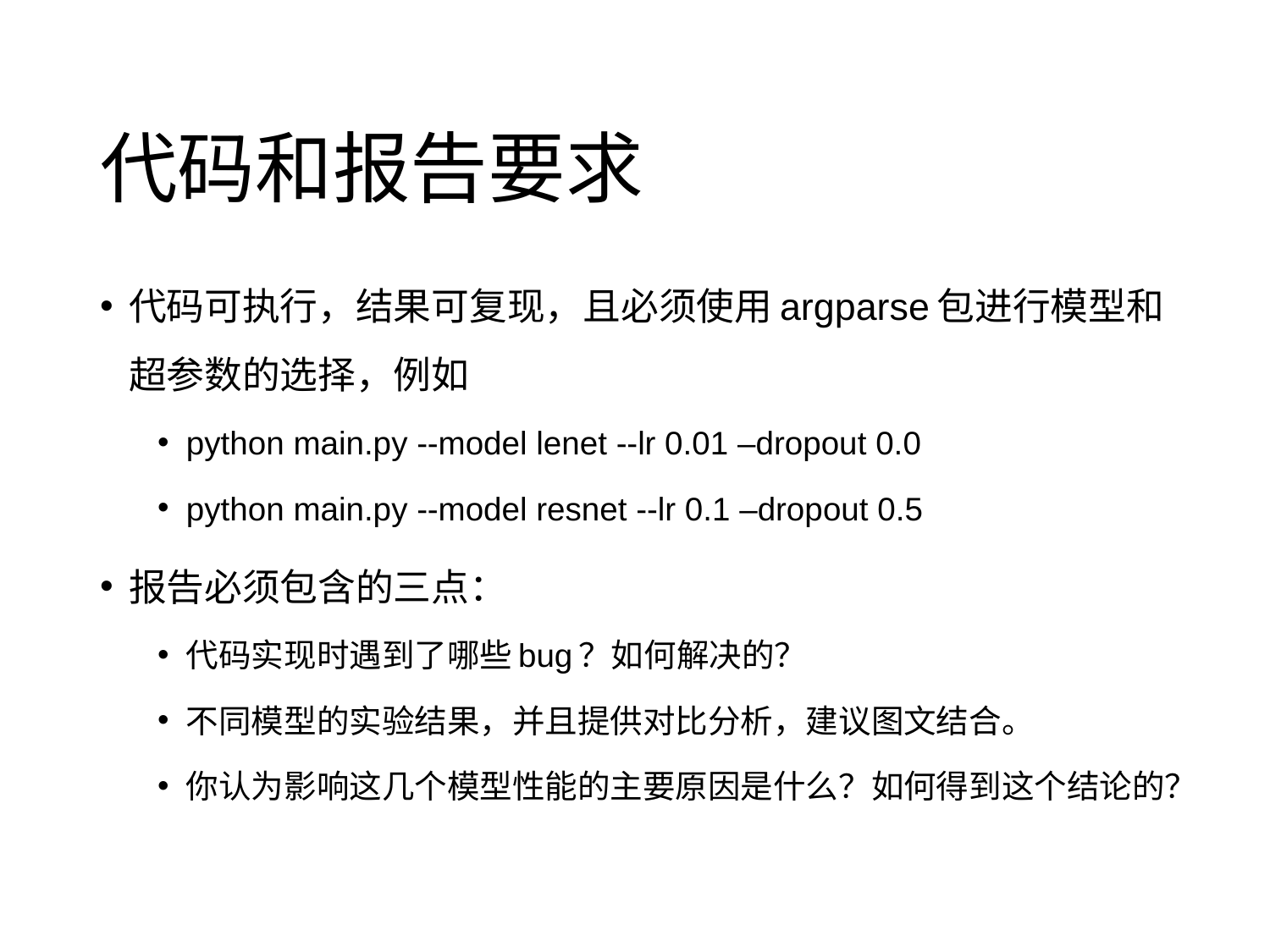

# 代码和报告要求
代码可执行，结果可复现，且必须使用argparse包进行模型和超参数的选择，例如
python main.py --model lenet --lr 0.01 –dropout 0.0
python main.py --model resnet --lr 0.1 –dropout 0.5
报告必须包含的三点：
代码实现时遇到了哪些bug？如何解决的？
不同模型的实验结果，并且提供对比分析，建议图文结合。
你认为影响这几个模型性能的主要原因是什么？如何得到这个结论的？